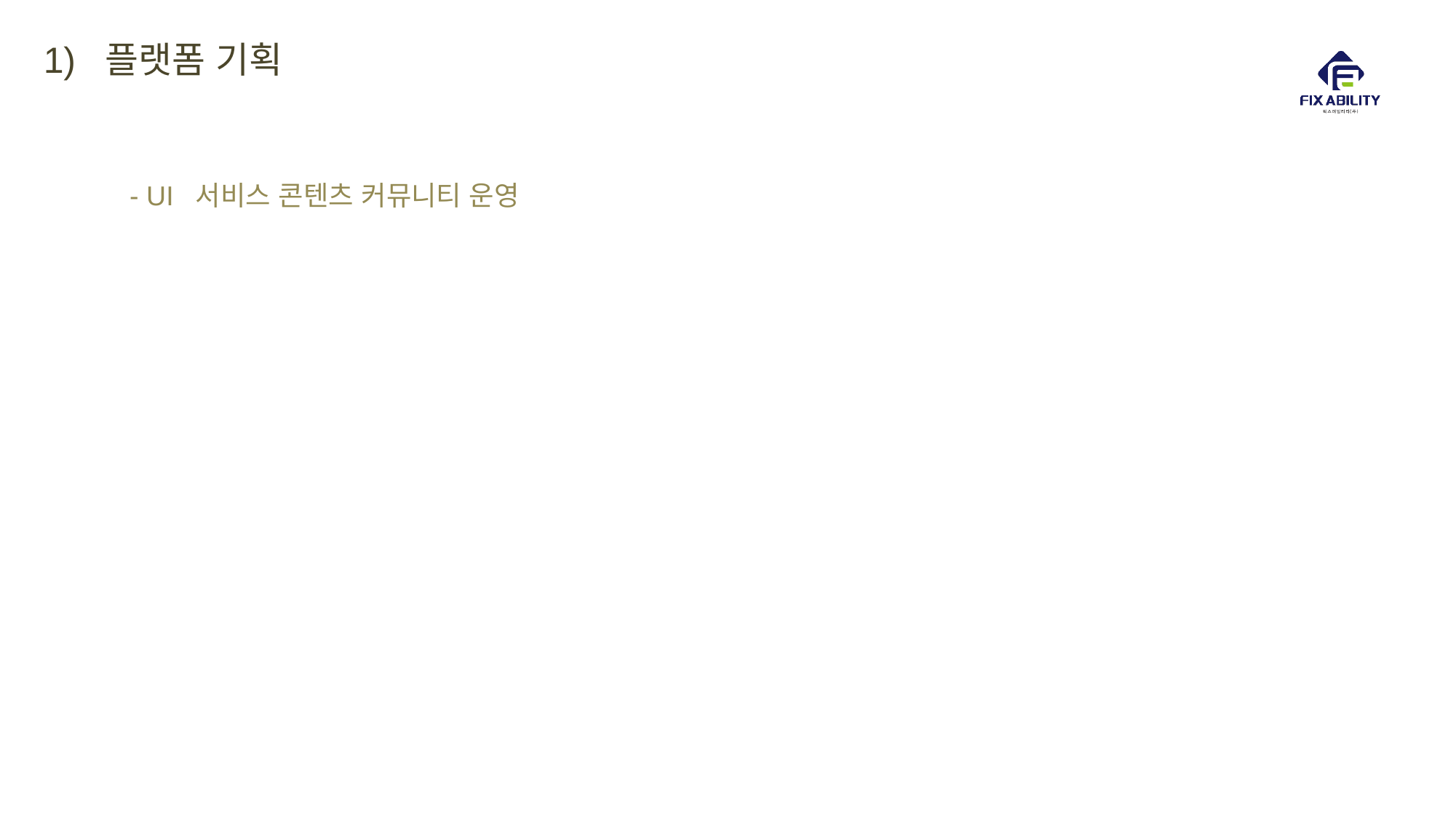

1)  플랫폼 기획
- UI  서비스 콘텐츠 커뮤니티 운영